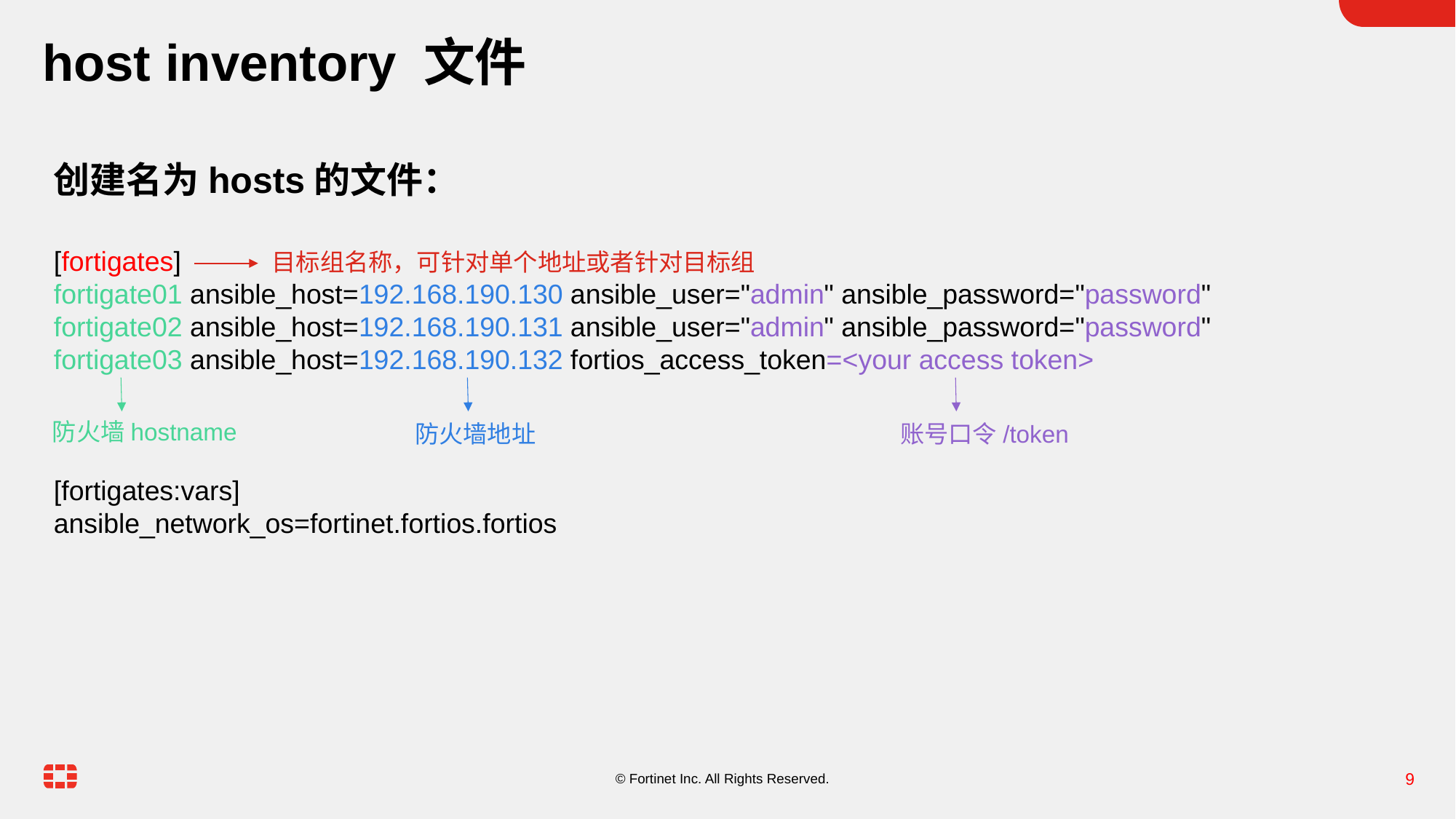

# host inventory 文件
创建名为hosts的文件：

[fortigates]
fortigate01 ansible_host=192.168.190.130 ansible_user="admin" ansible_password="password"
fortigate02 ansible_host=192.168.190.131 ansible_user="admin" ansible_password="password"
fortigate03 ansible_host=192.168.190.132 fortios_access_token=<your access token>

[fortigates:vars]
ansible_network_os=fortinet.fortios.fortios
目标组名称，可针对单个地址或者针对目标组
防火墙hostname
防火墙地址
账号口令/token